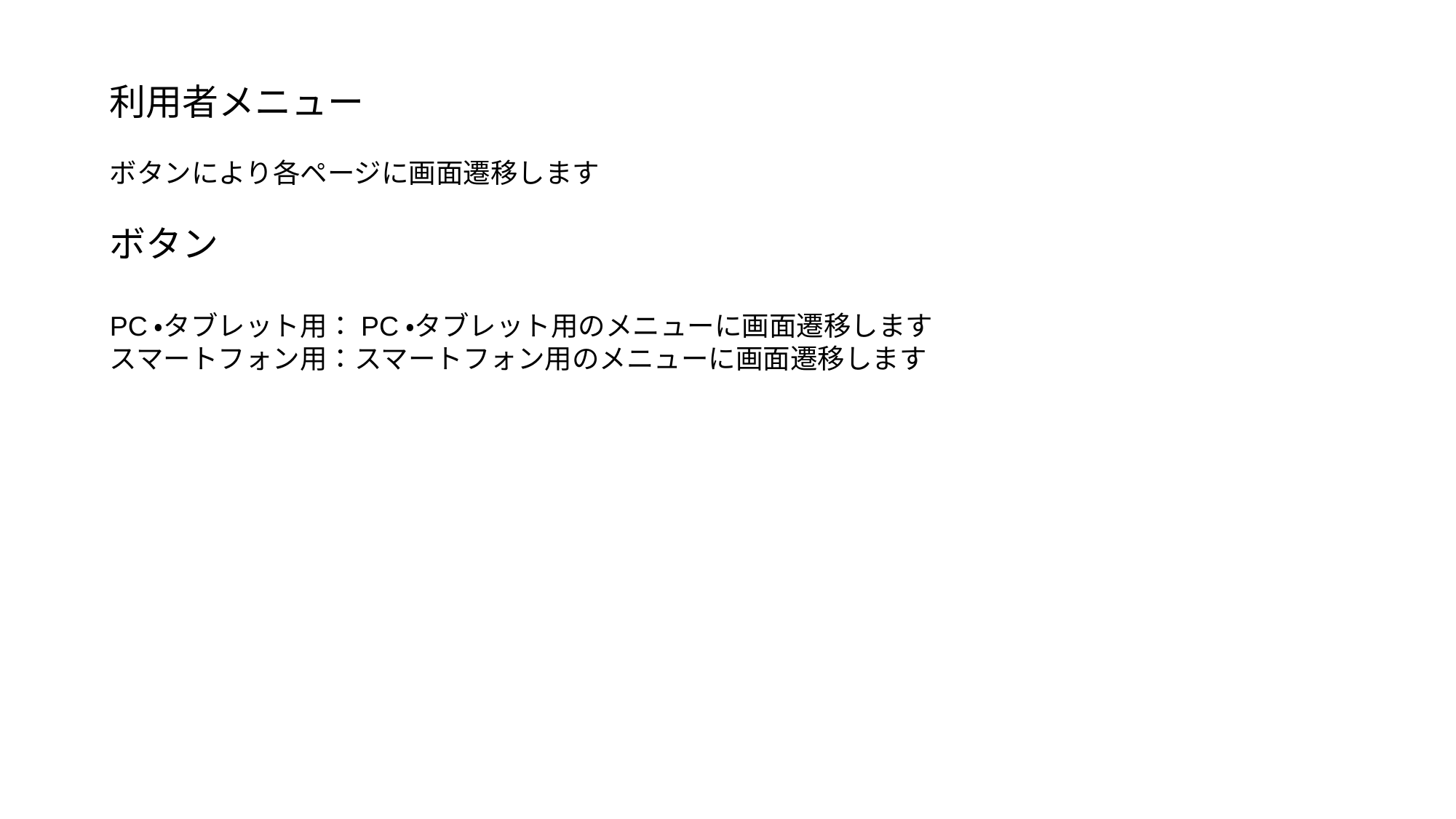

利用者メニュー

ボタンにより各ページに画面遷移します

ボタン

PC・タブレット用：PC・タブレット用のメニューに画面遷移します
スマートフォン用：スマートフォン用のメニューに画面遷移します